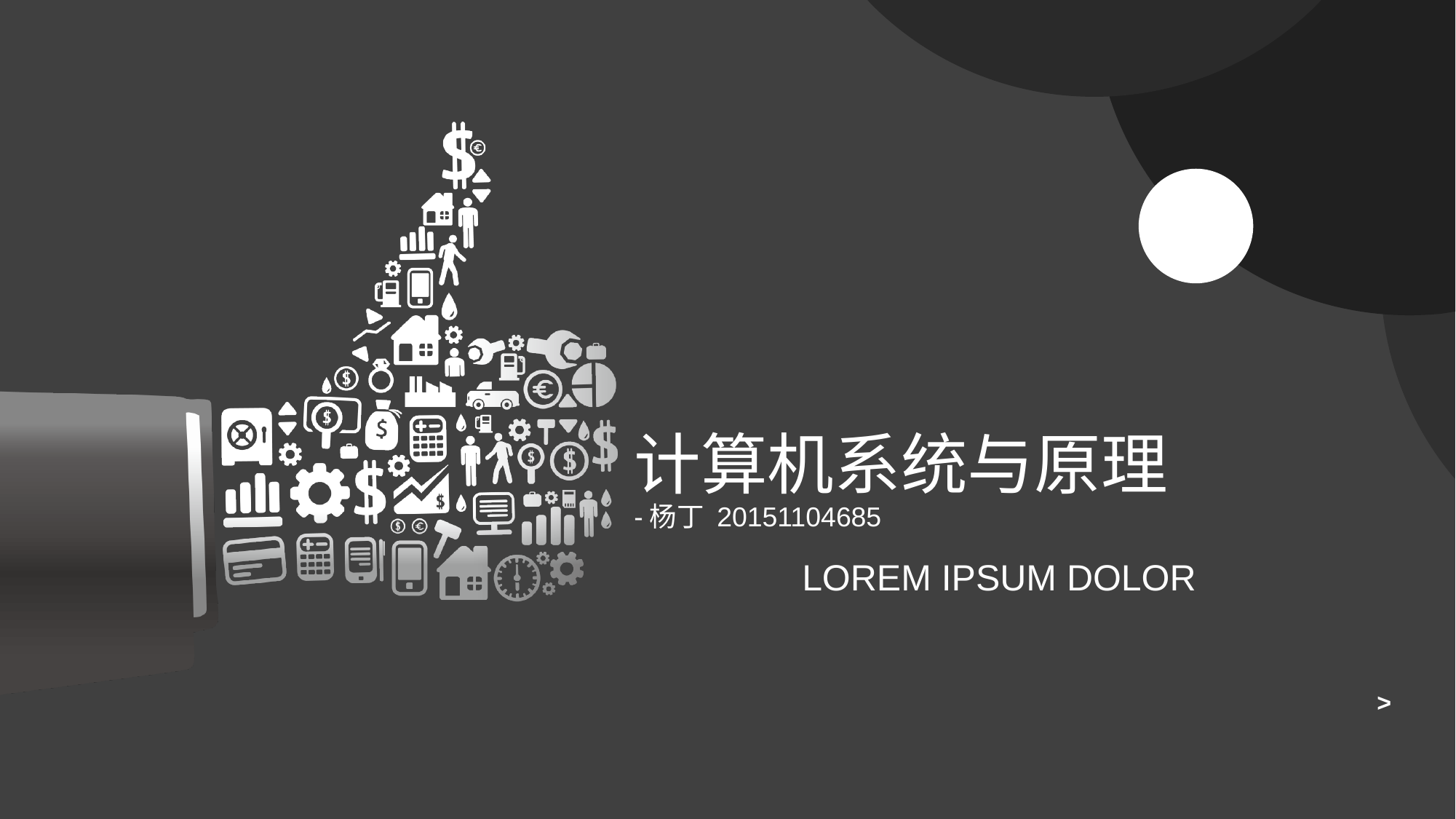

Logo

# 计算机系统与原理 -杨丁 20151104685
LOREM IPSUM DOLOR